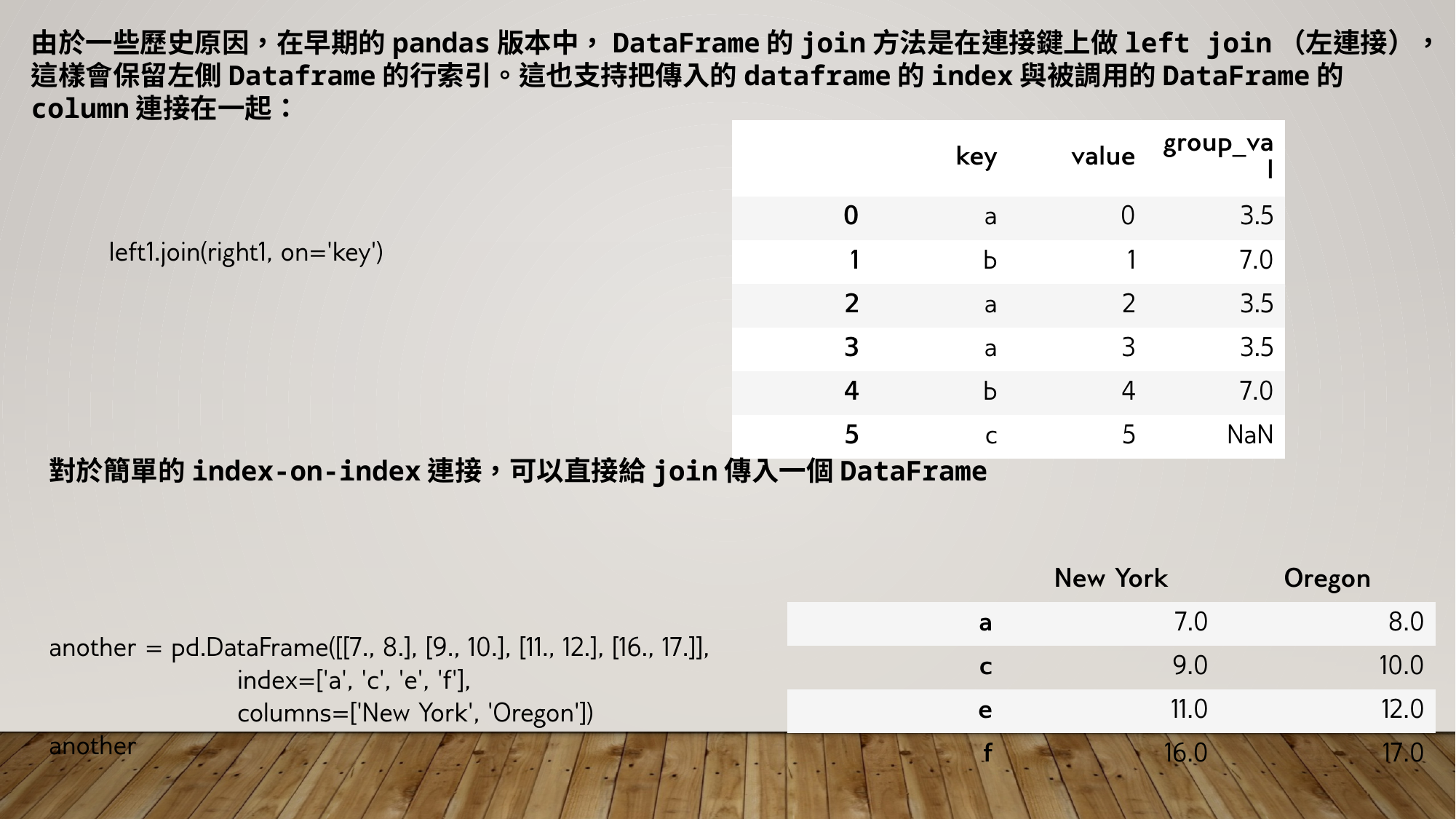

由於一些歷史原因，在早期的pandas版本中，DataFrame的join方法是在連接鍵上做left join（左連接），這樣會保留左側Dataframe的行索引。這也支持把傳入的dataframe的index與被調用的DataFrame的column連接在一起：
|  | key | value | group\_val |
| --- | --- | --- | --- |
| 0 | a | 0 | 3.5 |
| 1 | b | 1 | 7.0 |
| 2 | a | 2 | 3.5 |
| 3 | a | 3 | 3.5 |
| 4 | b | 4 | 7.0 |
| 5 | c | 5 | NaN |
left1.join(right1, on='key')
對於簡單的index-on-index連接，可以直接給join傳入一個DataFrame
|  | New York | Oregon |
| --- | --- | --- |
| a | 7.0 | 8.0 |
| c | 9.0 | 10.0 |
| e | 11.0 | 12.0 |
| f | 16.0 | 17.0 |
another = pd.DataFrame([[7., 8.], [9., 10.], [11., 12.], [16., 17.]],
                       index=['a', 'c', 'e', 'f'],
                       columns=['New York', 'Oregon'])
another